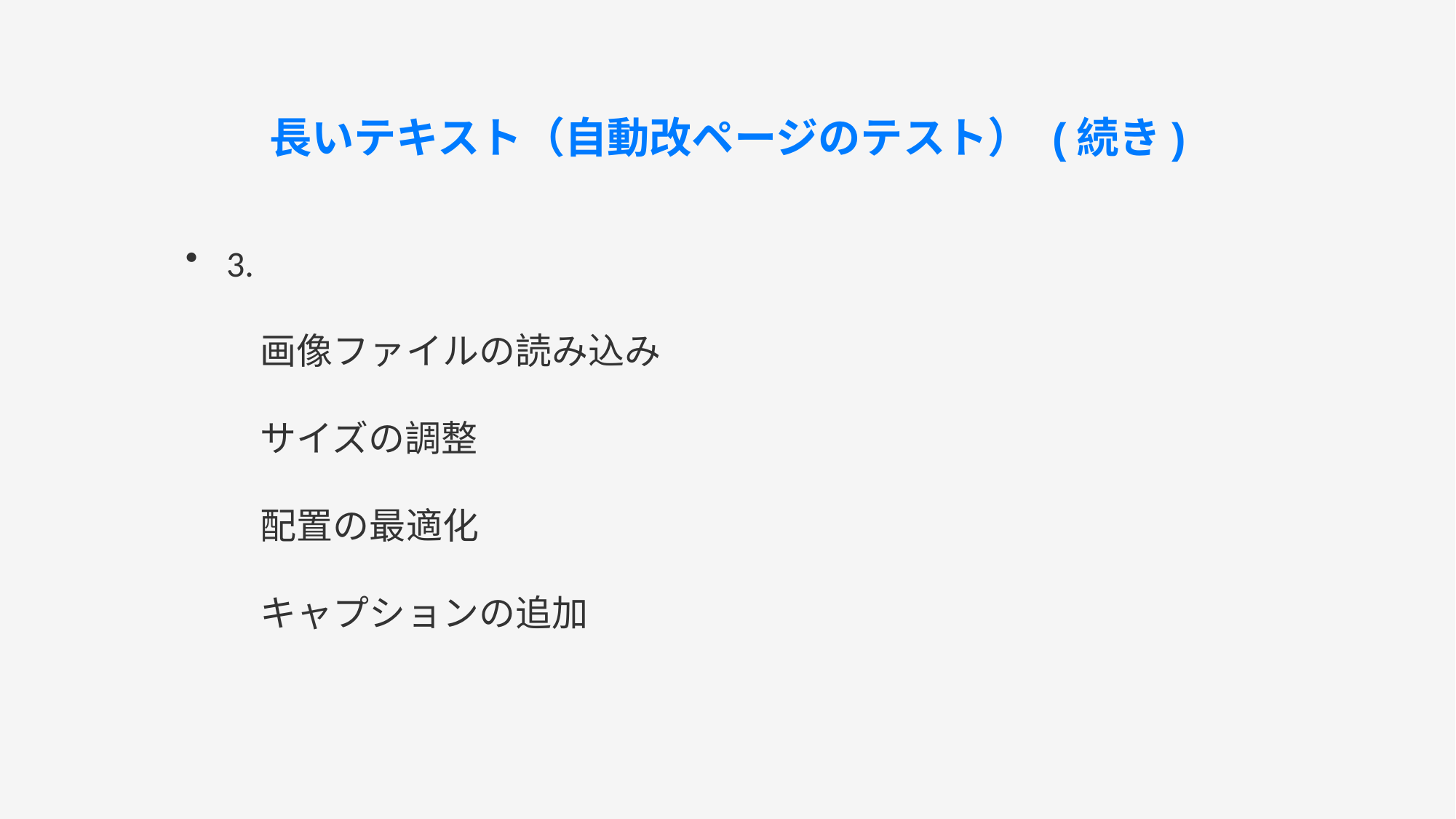

長いテキスト（自動改ページのテスト） (続き)
3.
 画像ファイルの読み込み
 サイズの調整
 配置の最適化
 キャプションの追加